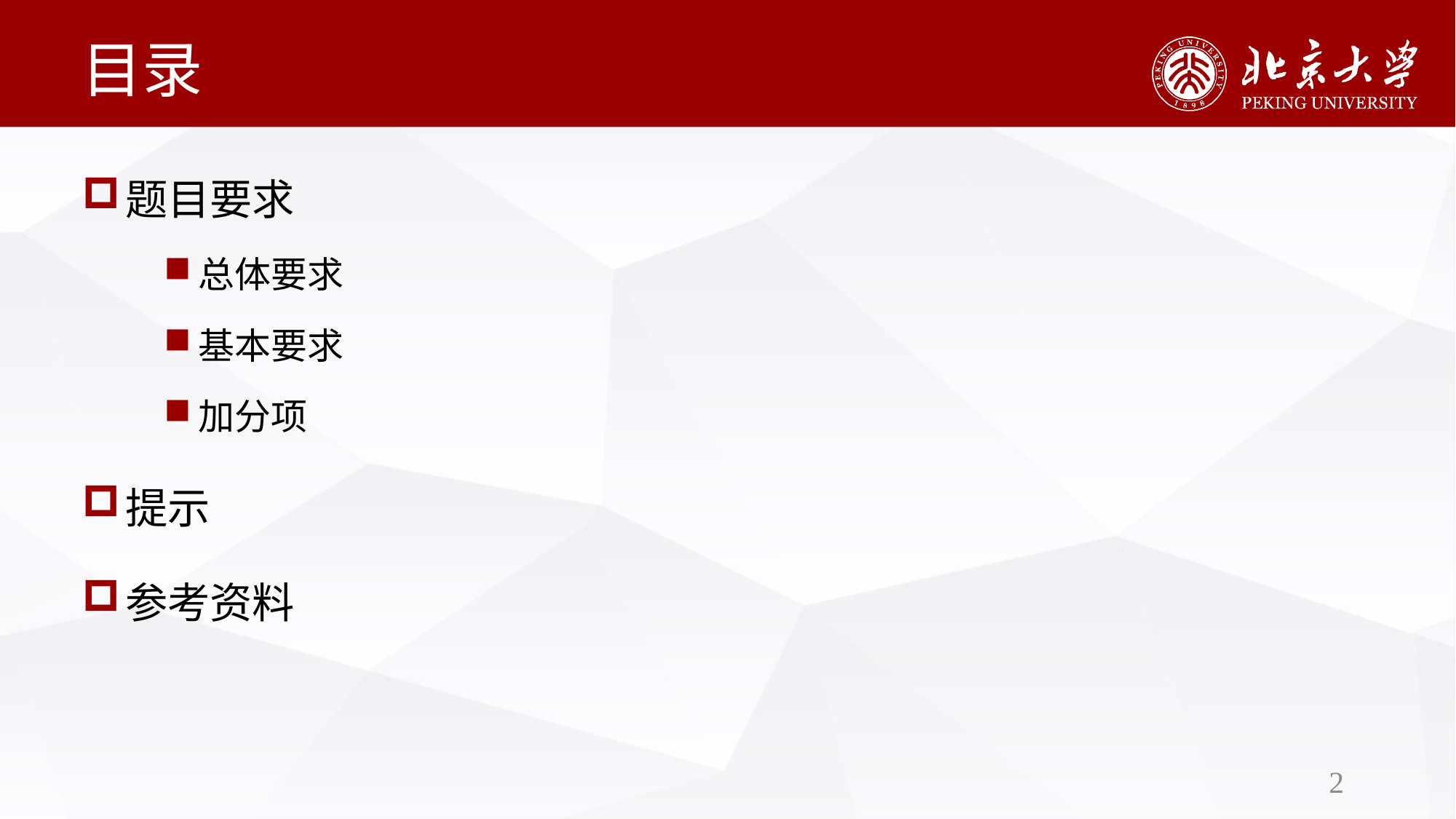

# 目录
题目要求
总体要求
基本要求
加分项
提示
参考资料
2